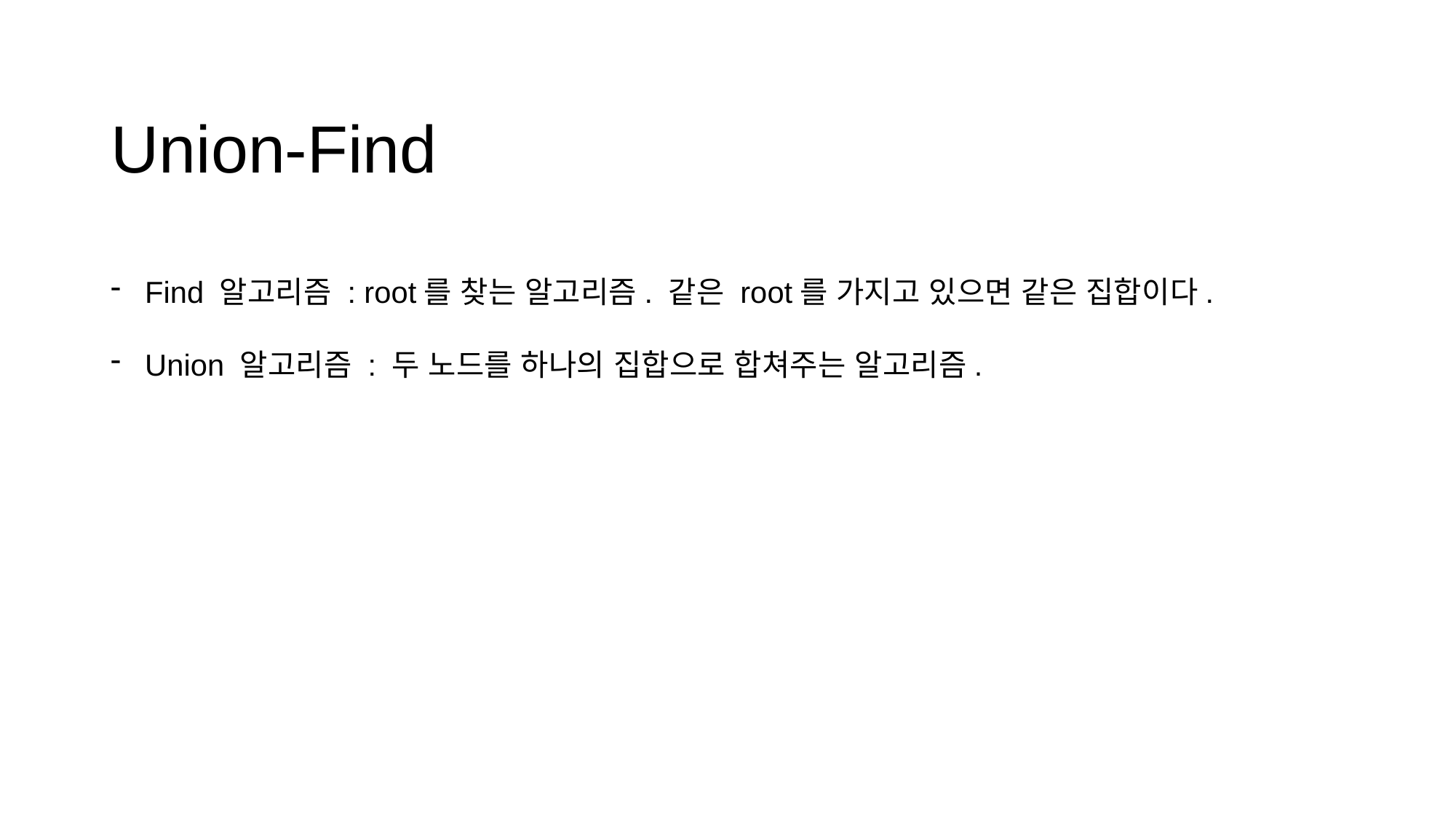

# Union-Find
Find 알고리즘 : root를 찾는 알고리즘. 같은 root를 가지고 있으면 같은 집합이다.
Union 알고리즘 : 두 노드를 하나의 집합으로 합쳐주는 알고리즘.